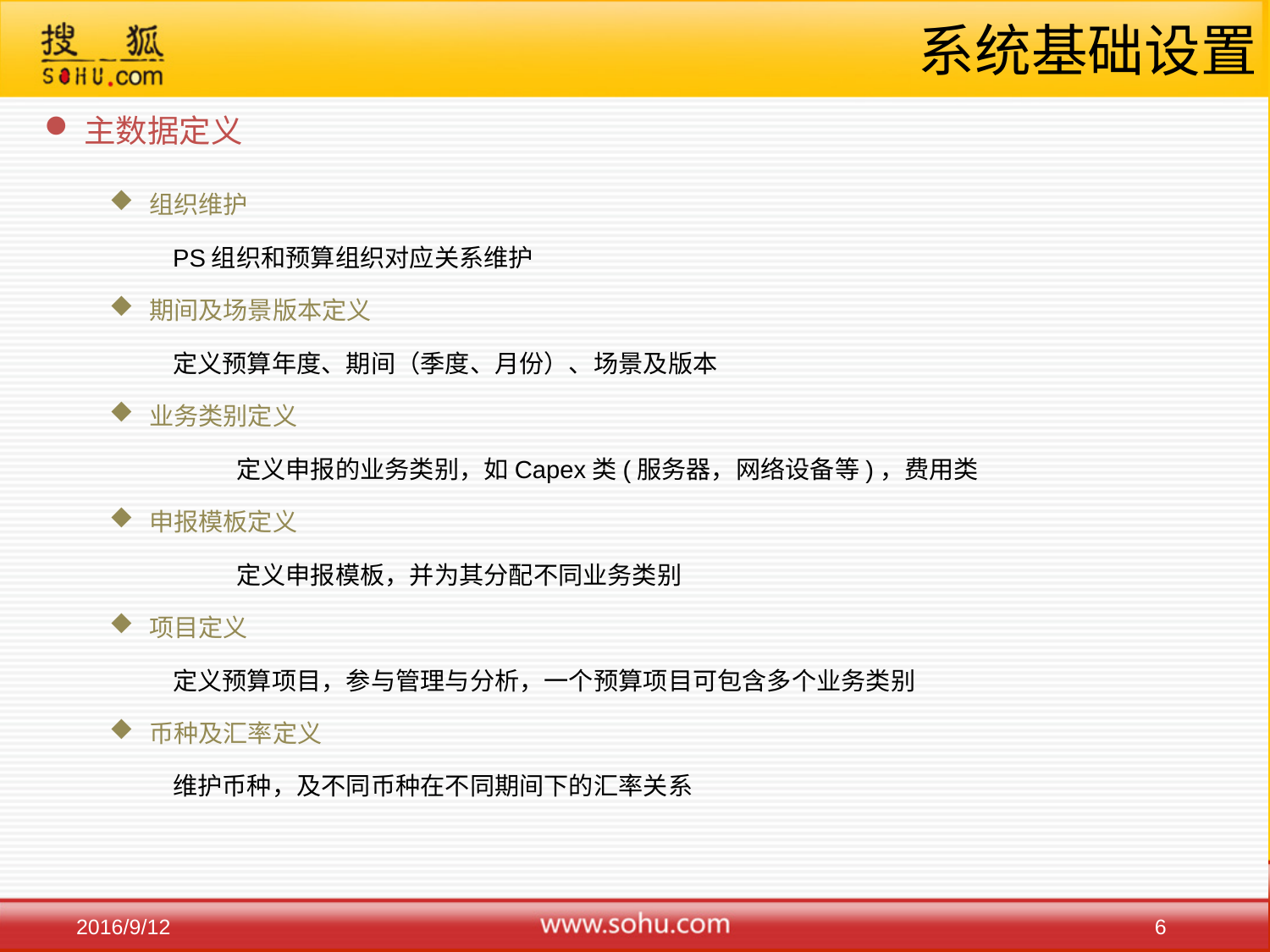

# 系统基础设置
主数据定义
组织维护

	PS组织和预算组织对应关系维护

期间及场景版本定义

	定义预算年度、期间（季度、月份）、场景及版本

业务类别定义

	定义申报的业务类别，如Capex类(服务器，网络设备等)，费用类

申报模板定义

	定义申报模板，并为其分配不同业务类别

项目定义

	定义预算项目，参与管理与分析，一个预算项目可包含多个业务类别

币种及汇率定义

	维护币种，及不同币种在不同期间下的汇率关系

6